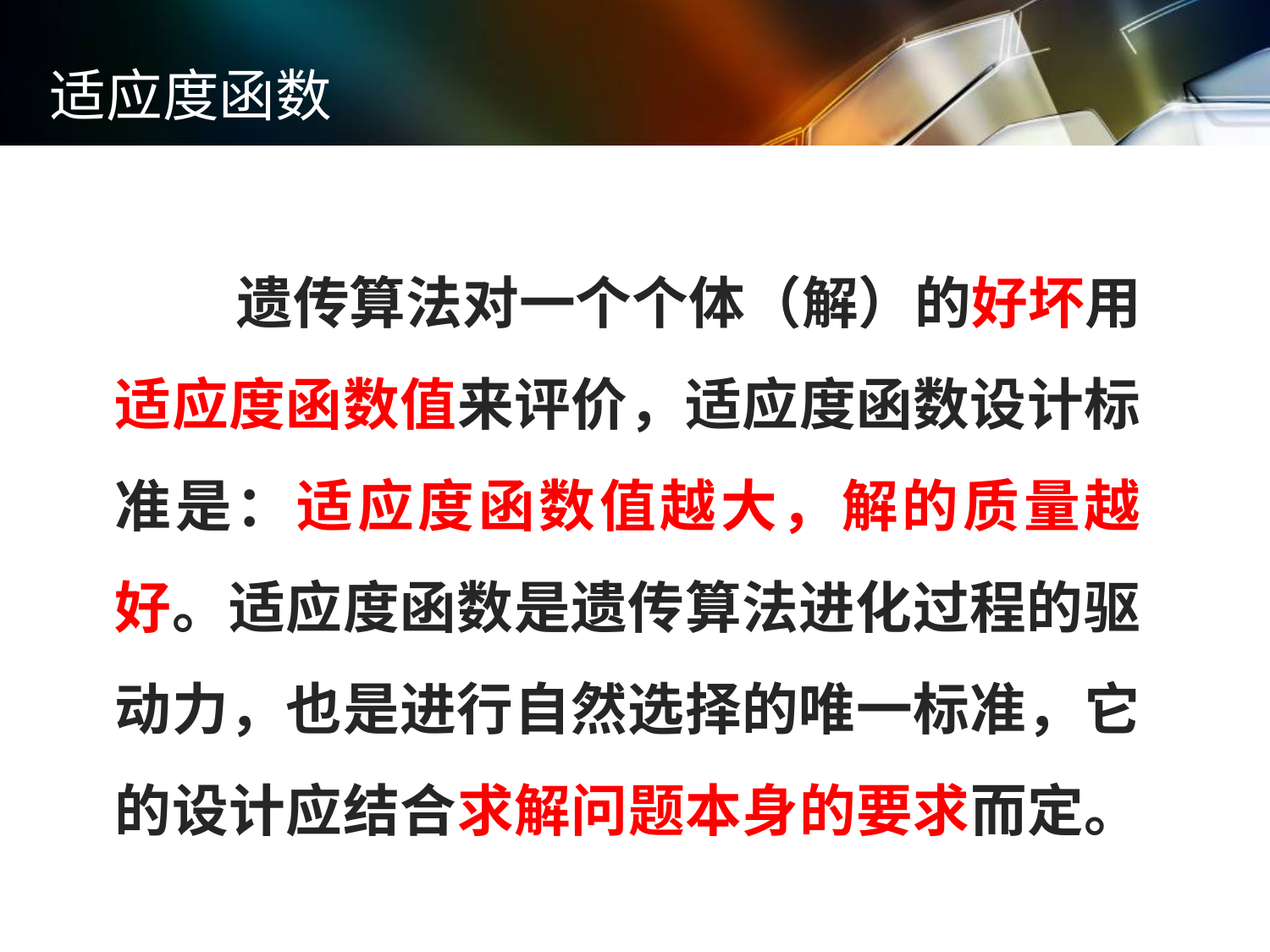

适应度函数
            遗传算法对一个个体（解）的好坏用适应度函数值来评价，适应度函数设计标准是：适应度函数值越大，解的质量越好。适应度函数是遗传算法进化过程的驱动力，也是进行自然选择的唯一标准，它的设计应结合求解问题本身的要求而定。